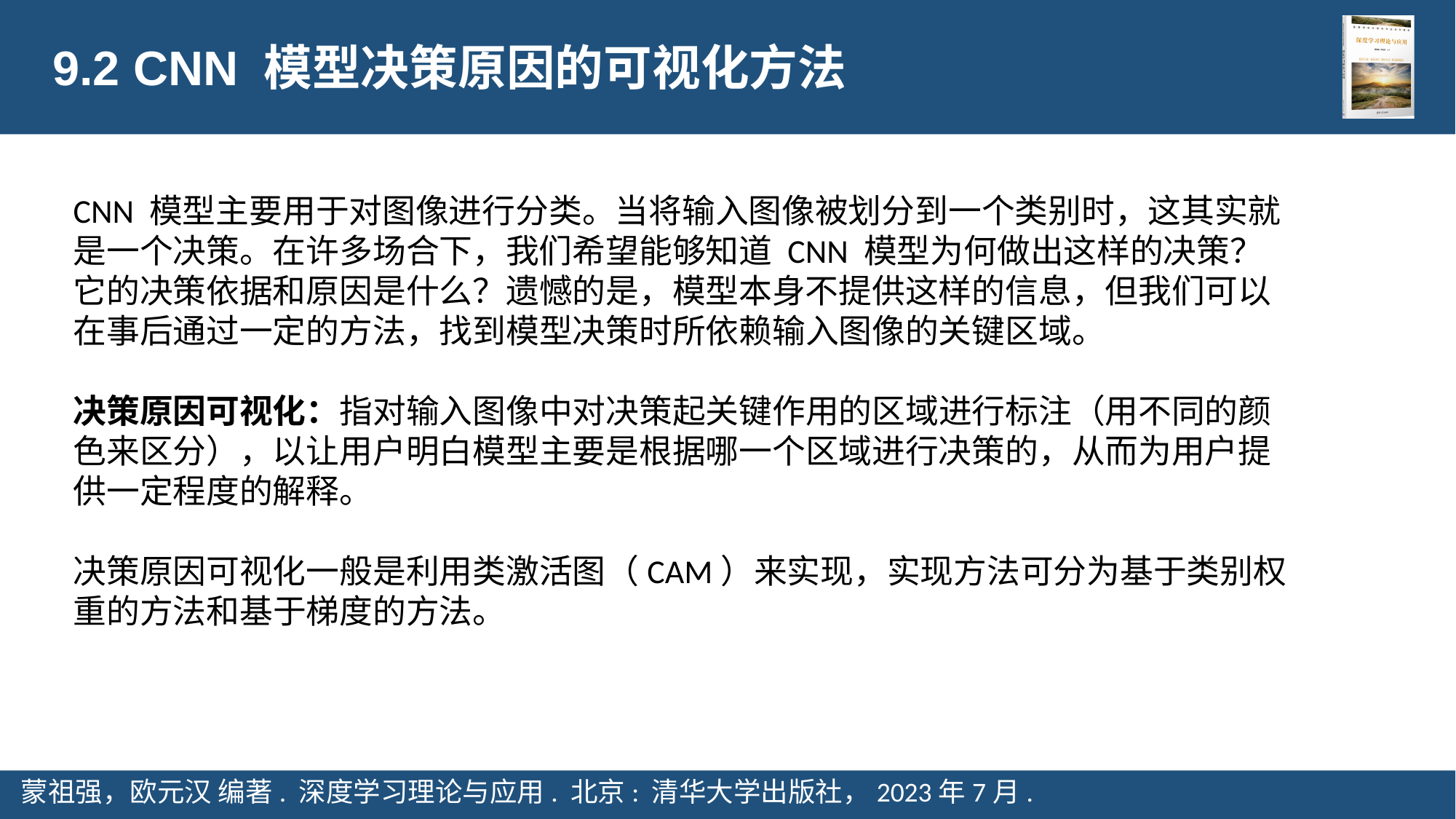

9.2 CNN 模型决策原因的可视化方法
CNN 模型主要用于对图像进行分类。当将输入图像被划分到一个类别时，这其实就是一个决策。在许多场合下，我们希望能够知道 CNN 模型为何做出这样的决策？它的决策依据和原因是什么？遗憾的是，模型本身不提供这样的信息，但我们可以在事后通过一定的方法，找到模型决策时所依赖输入图像的关键区域。

决策原因可视化：指对输入图像中对决策起关键作用的区域进行标注（用不同的颜色来区分），以让用户明白模型主要是根据哪一个区域进行决策的，从而为用户提供一定程度的解释。

决策原因可视化一般是利用类激活图（CAM）来实现，实现方法可分为基于类别权重的方法和基于梯度的方法。